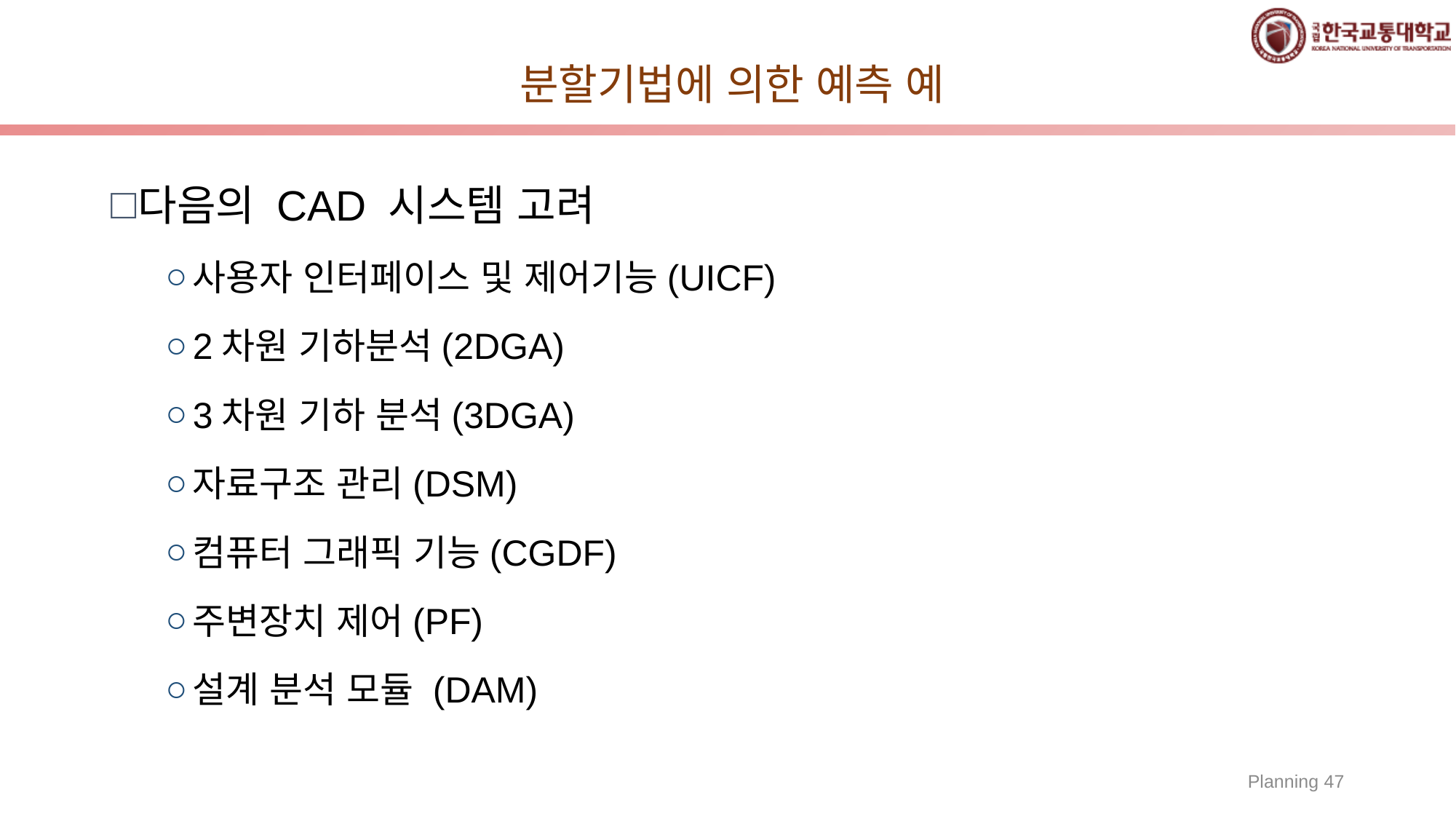

# 분할기법에 의한 예측 예
다음의 CAD 시스템 고려
사용자 인터페이스 및 제어기능(UICF)
2차원 기하분석(2DGA)
3차원 기하 분석(3DGA)
자료구조 관리(DSM)
컴퓨터 그래픽 기능(CGDF)
주변장치 제어(PF)
설계 분석 모듈 (DAM)
Planning 47